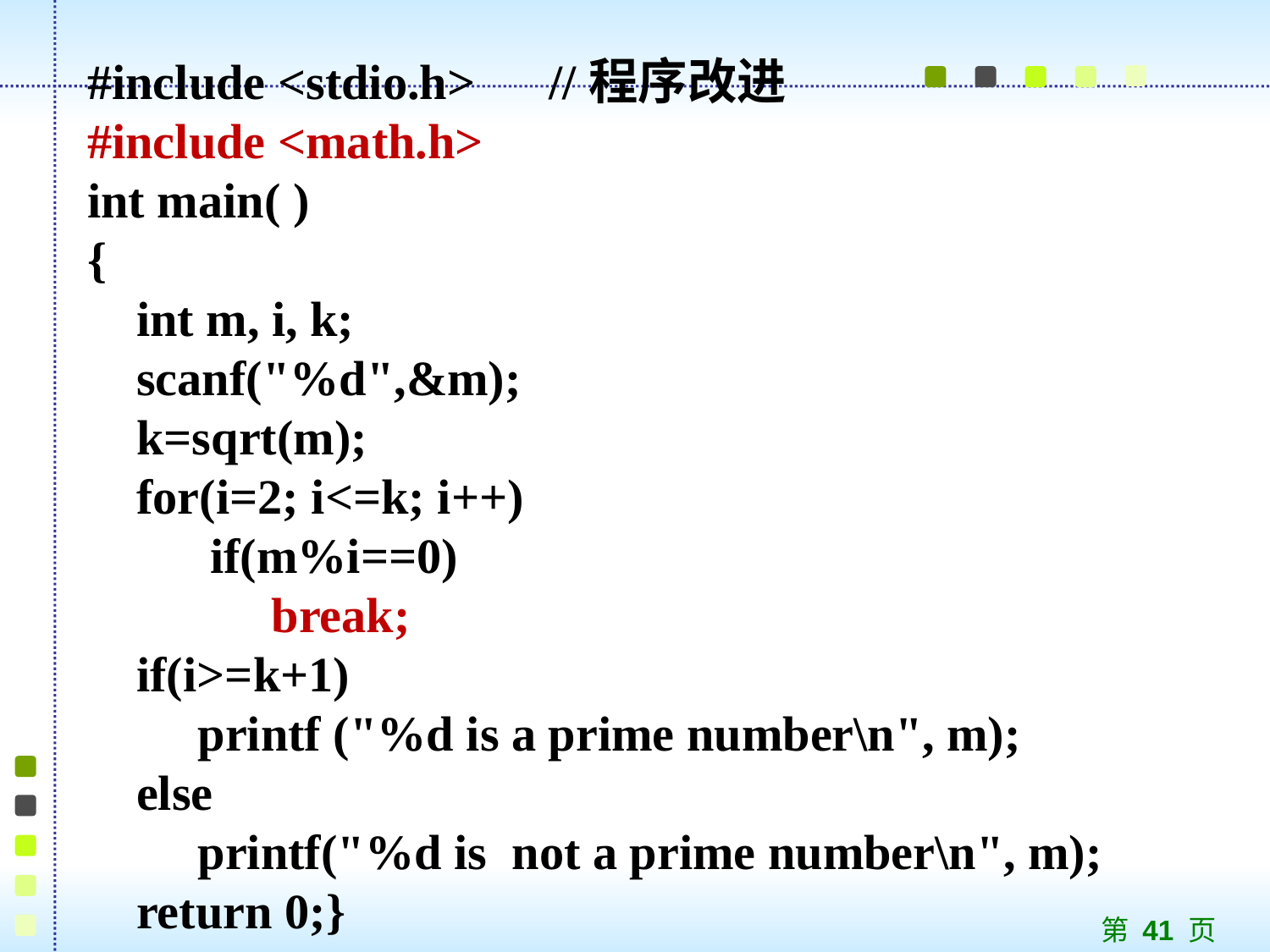

#include <stdio.h>      //程序改进
#include <math.h>
int main( )
{
    int m, i, k;
    scanf("%d",&m);
    k=sqrt(m);
    for(i=2; i<=k; i++)
          if(m%i==0)
               break;
    if(i>=k+1)
         printf ("%d is a prime number\n", m);
    else
         printf("%d is  not a prime number\n", m);
    return 0;}
第 41 页